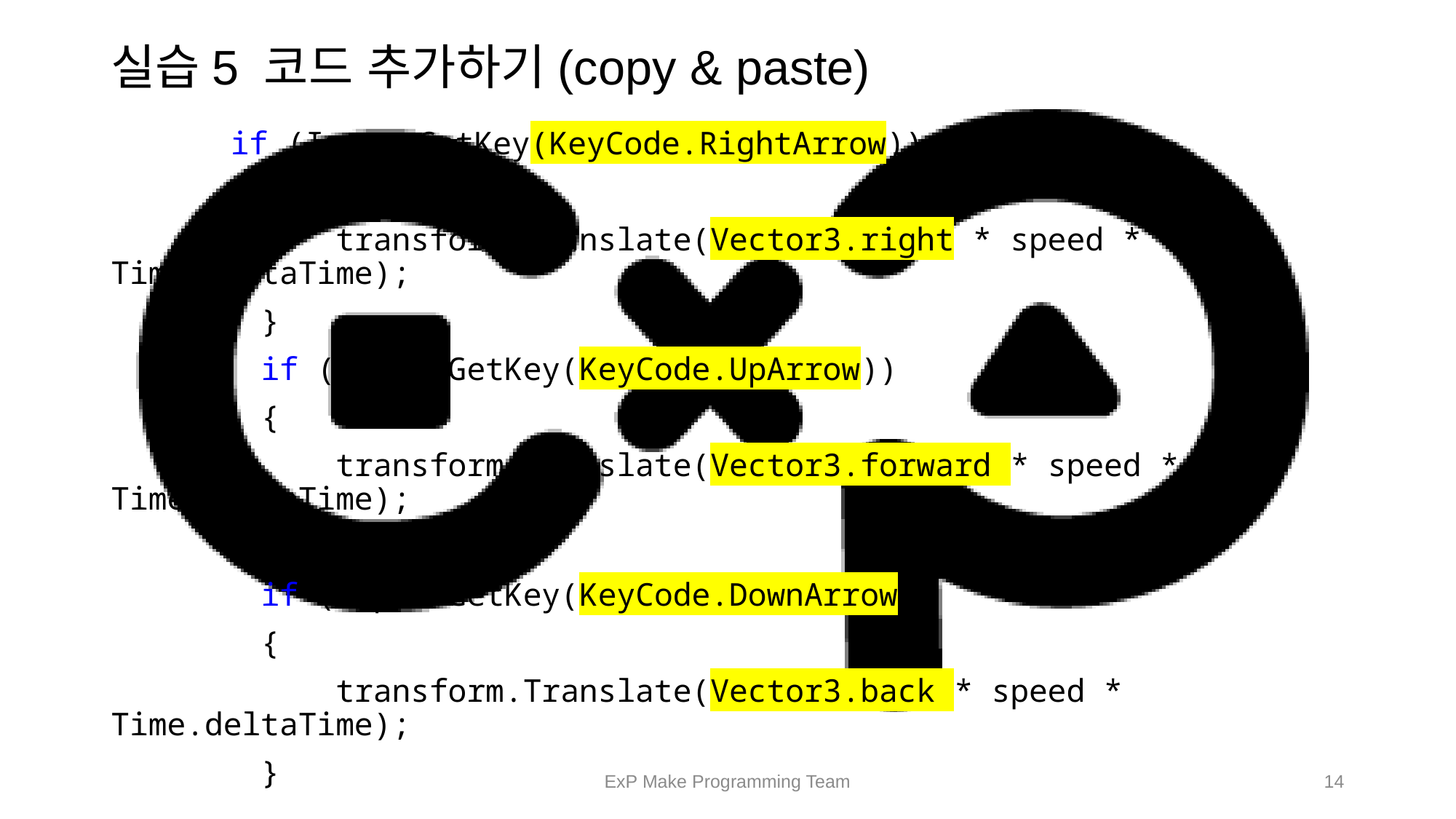

# 실습5 코드 추가하기(copy & paste)
	 if (Input.GetKey(KeyCode.RightArrow))
        {
            transform.Translate(Vector3.right * speed * Time.deltaTime);
        }
        if (Input.GetKey(KeyCode.UpArrow))
        {
            transform.Translate(Vector3.forward * speed * Time.deltaTime);
        }
        if (Input.GetKey(KeyCode.DownArrow))
        {
            transform.Translate(Vector3.back * speed * Time.deltaTime);
        }
ExP Make Programming Team
14